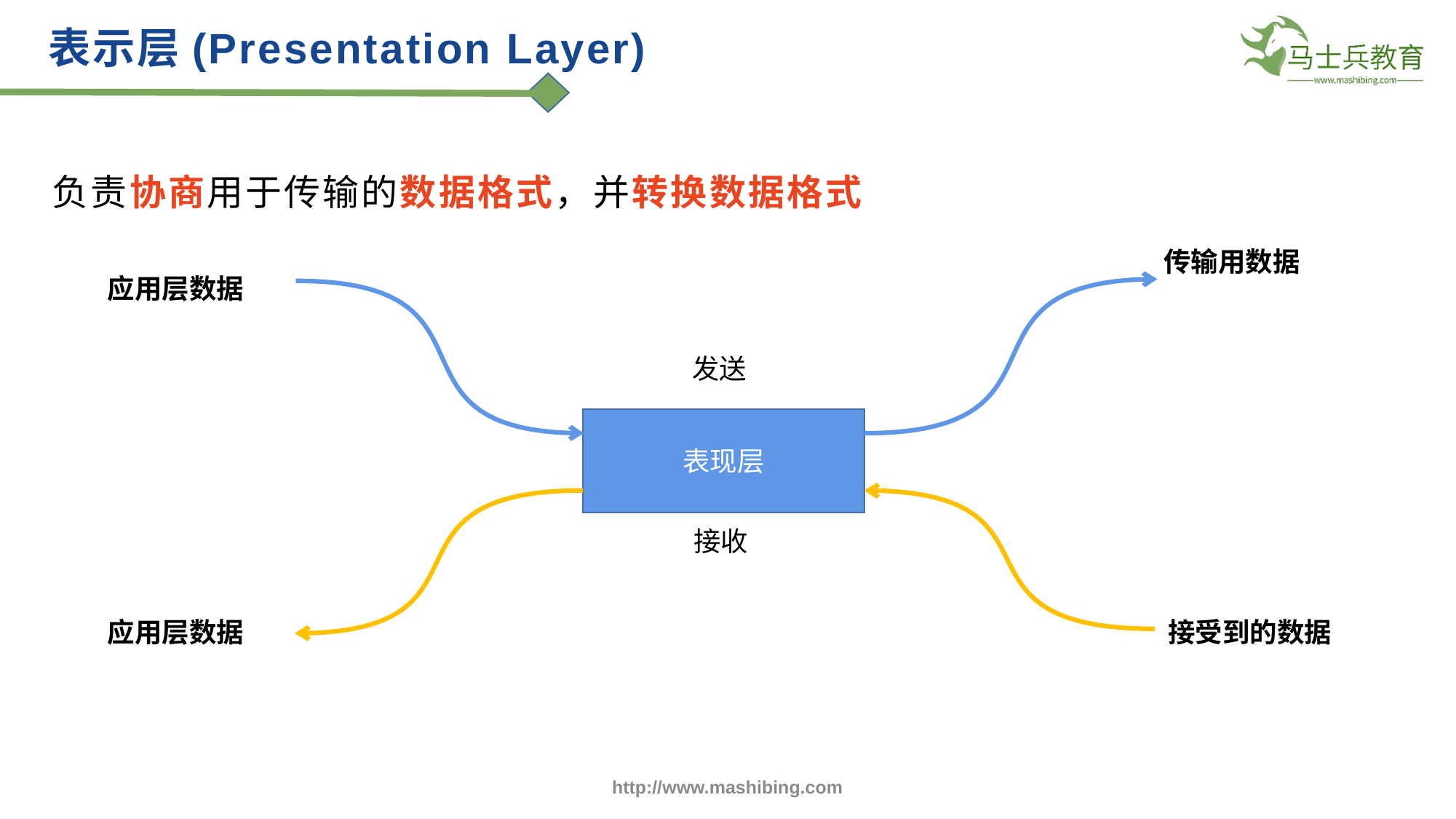

表示层(Presentation Layer)
负责协商用于传输的数据格式，并转换数据格式

传输用数据
应用层数据
发送
表现层
接收
应用层数据
接受到的数据